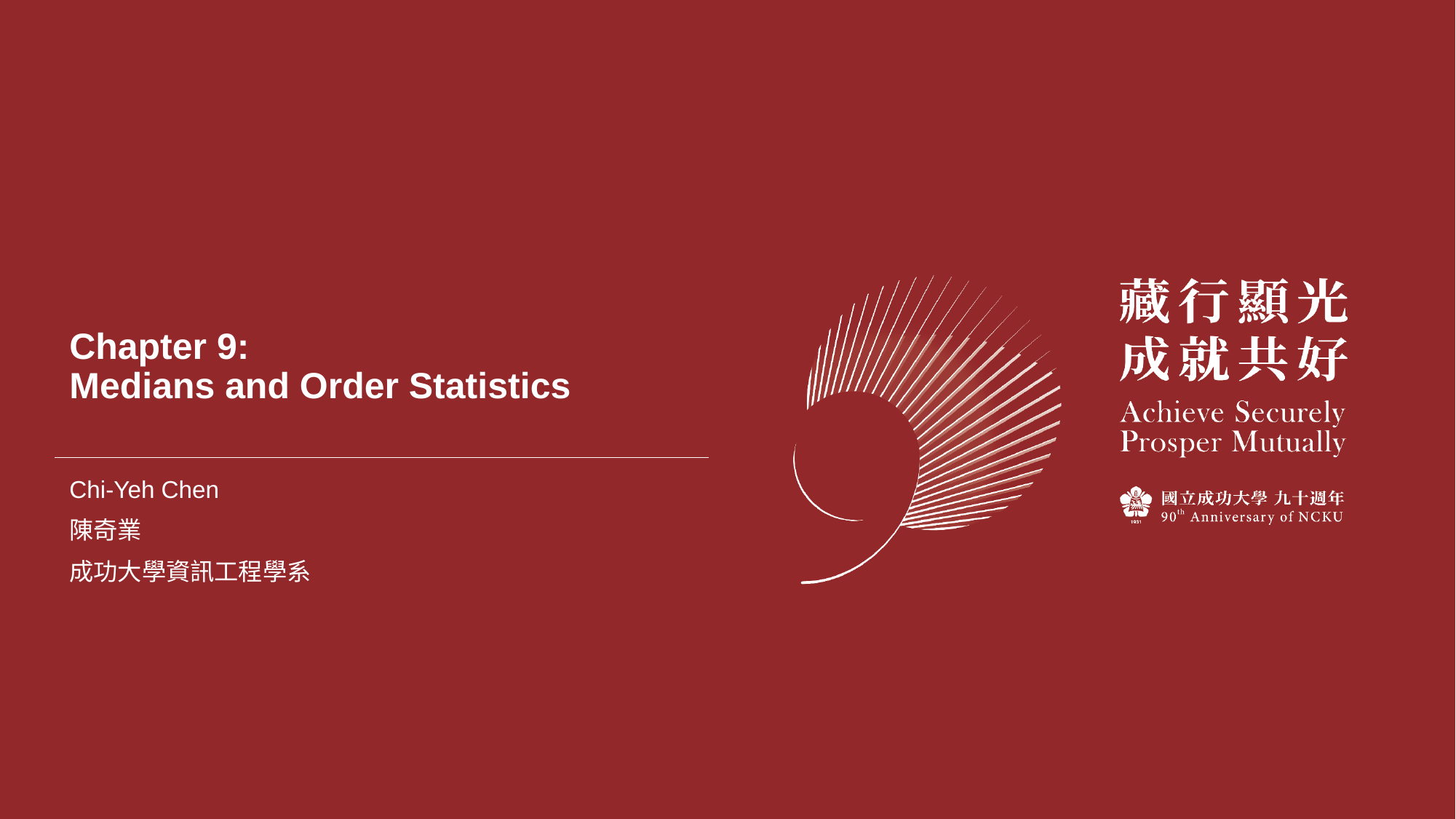

# Chapter 9: Medians and Order Statistics
Chi-Yeh Chen
陳奇業
成功大學資訊工程學系